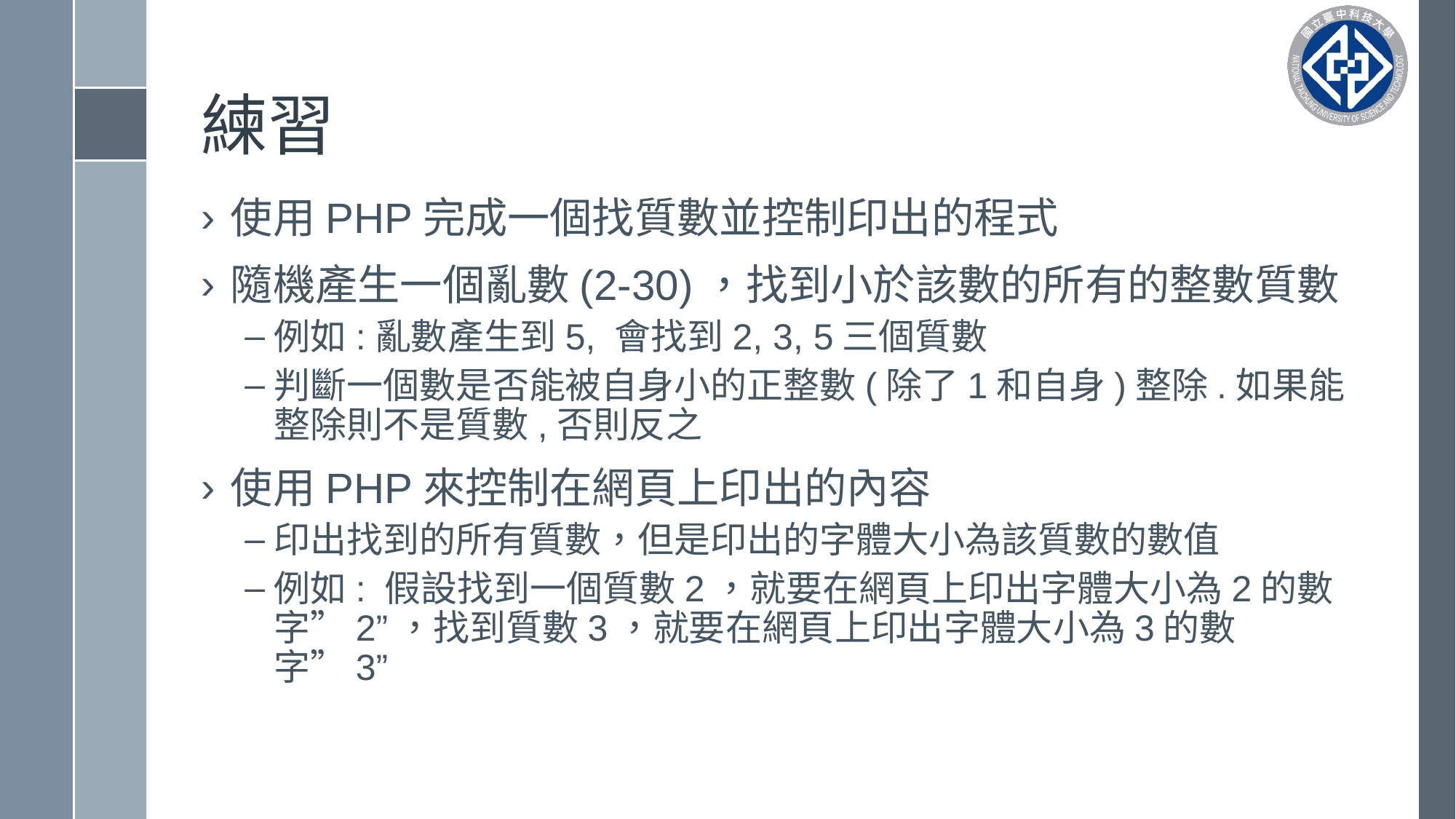

# 練習
使用PHP完成一個找質數並控制印出的程式
隨機產生一個亂數(2-30)，找到小於該數的所有的整數質數
例如:亂數產生到5, 會找到2, 3, 5三個質數
判斷一個數是否能被自身小的正整數(除了1和自身)整除.如果能整除則不是質數,否則反之
使用PHP來控制在網頁上印出的內容
印出找到的所有質數，但是印出的字體大小為該質數的數值
例如: 假設找到一個質數2，就要在網頁上印出字體大小為2的數字”2”，找到質數3，就要在網頁上印出字體大小為3的數字”3”